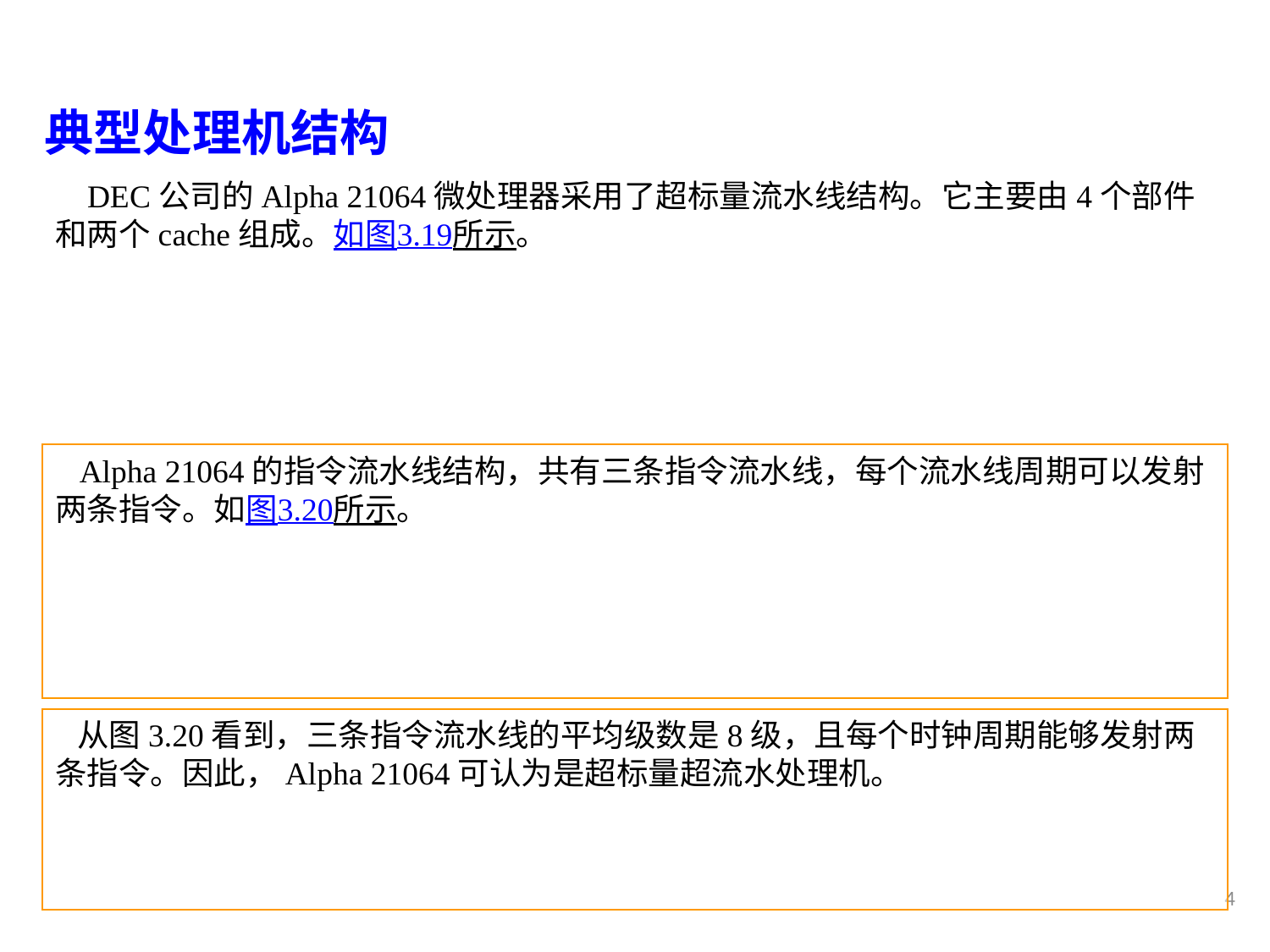

典型处理机结构
    DEC公司的Alpha 21064微处理器采用了超标量流水线结构。它主要由4个部件和两个cache组成。如图3.19所示。
#
   Alpha 21064的指令流水线结构，共有三条指令流水线，每个流水线周期可以发射两条指令。如图3.20所示。
  从图3.20看到，三条指令流水线的平均级数是8级，且每个时钟周期能够发射两条指令。因此，Alpha 21064可认为是超标量超流水处理机。
4